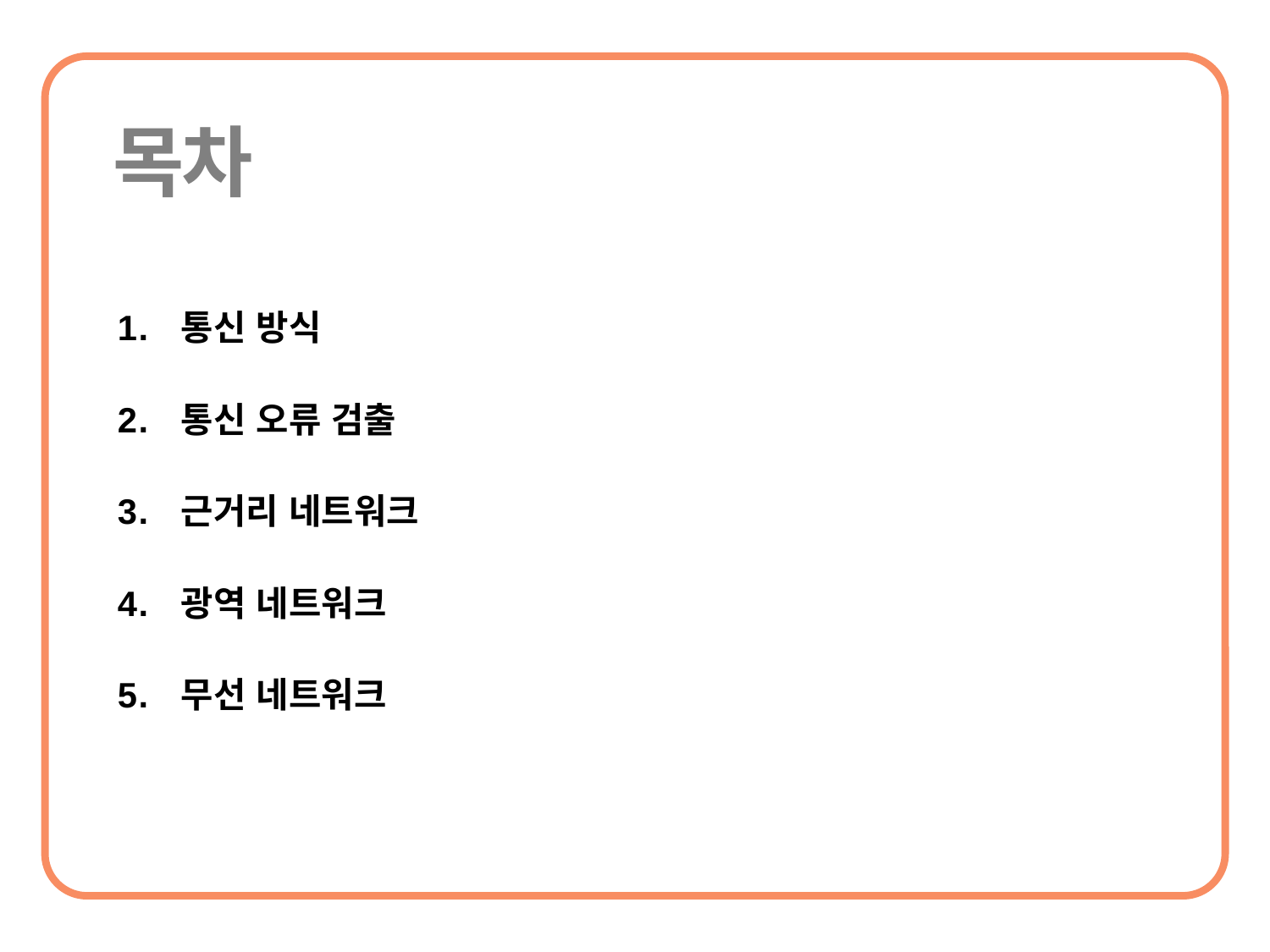

통신 방식
통신 오류 검출
근거리 네트워크
광역 네트워크
무선 네트워크